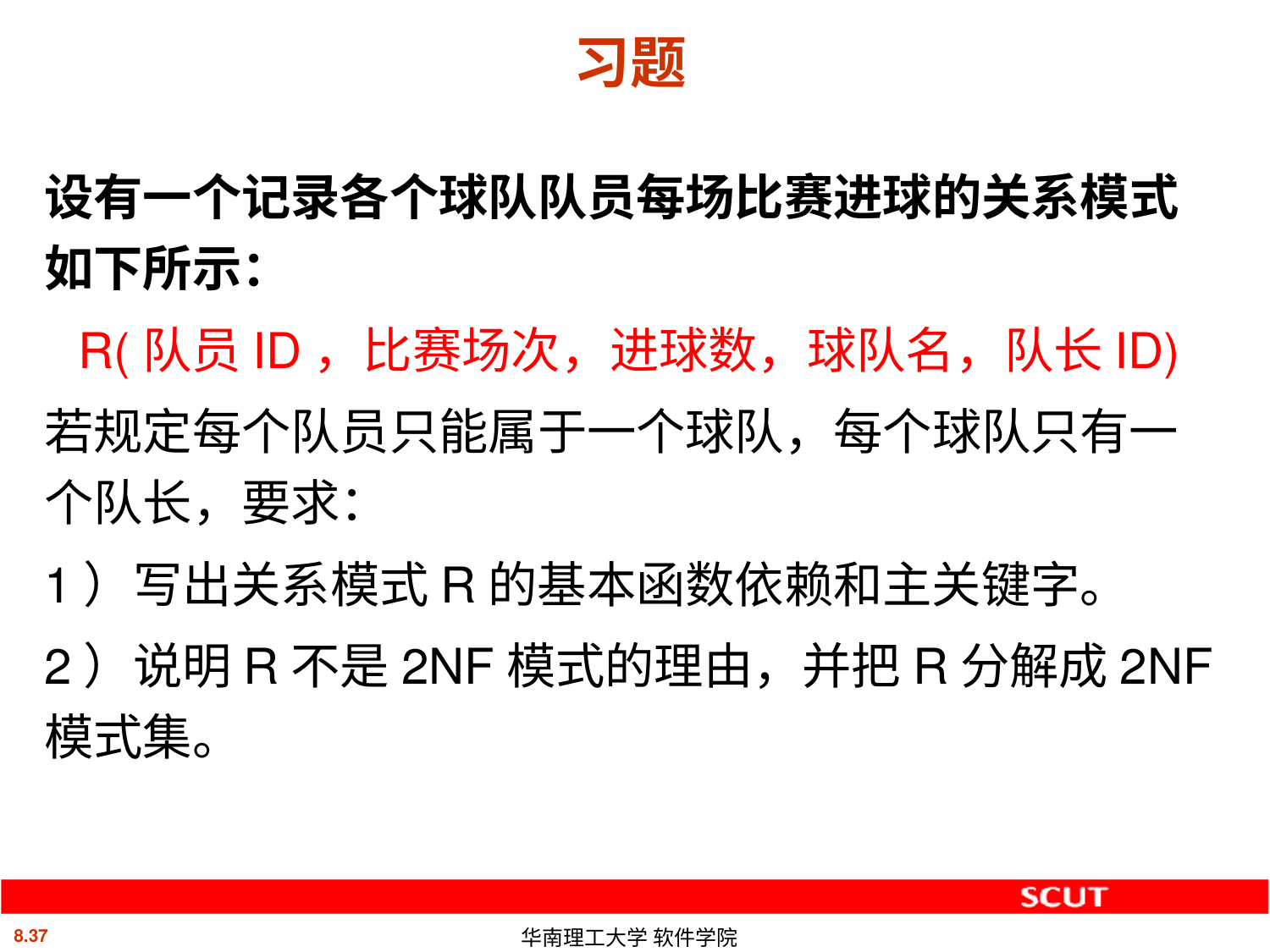

# 习题
设有一个记录各个球队队员每场比赛进球的关系模式如下所示：
R(队员ID，比赛场次，进球数，球队名，队长ID)
若规定每个队员只能属于一个球队，每个球队只有一个队长，要求：
1）写出关系模式R的基本函数依赖和主关键字。
2）说明R不是2NF模式的理由，并把R分解成2NF模式集。